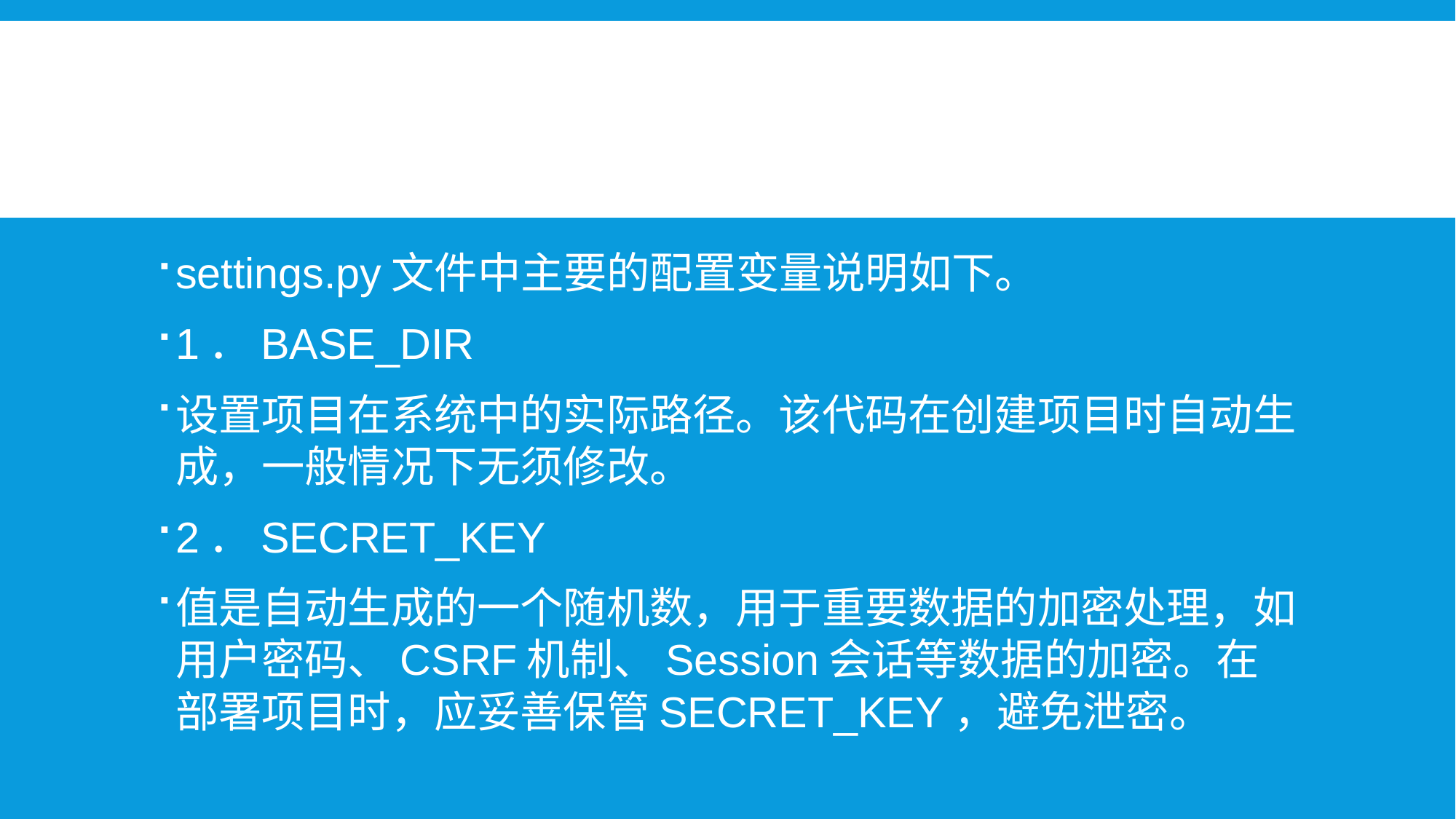

#
settings.py文件中主要的配置变量说明如下。
1．BASE_DIR
设置项目在系统中的实际路径。该代码在创建项目时自动生成，一般情况下无须修改。
2．SECRET_KEY
值是自动生成的一个随机数，用于重要数据的加密处理，如用户密码、CSRF机制、Session会话等数据的加密。在部署项目时，应妥善保管SECRET_KEY，避免泄密。